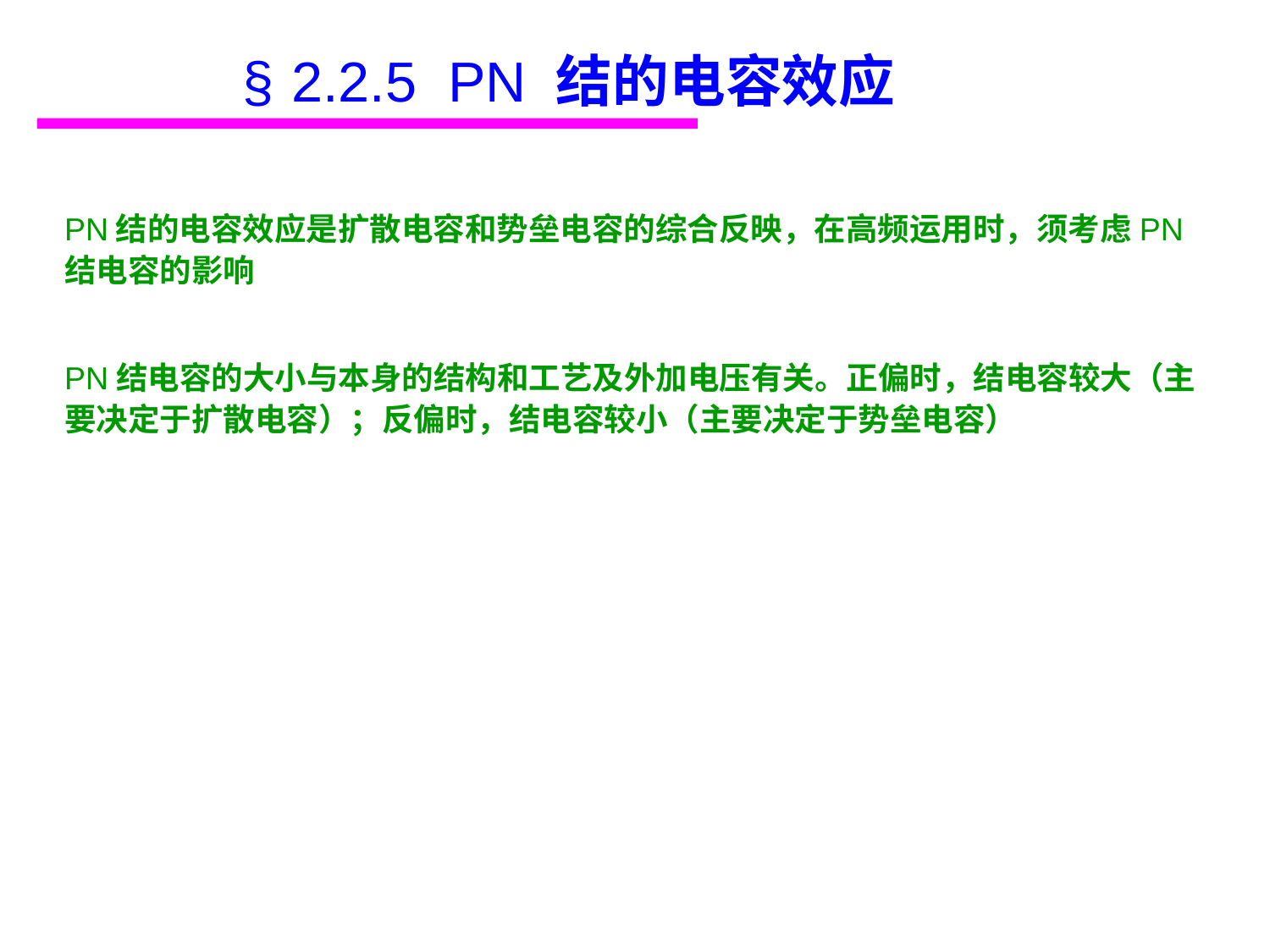

§ 2.2.5  PN 结的电容效应

PN结的电容效应是扩散电容和势垒电容的综合反映，在高频运用时，须考虑PN结电容的影响
PN结电容的大小与本身的结构和工艺及外加电压有关。正偏时，结电容较大（主要决定于扩散电容）；反偏时，结电容较小（主要决定于势垒电容）